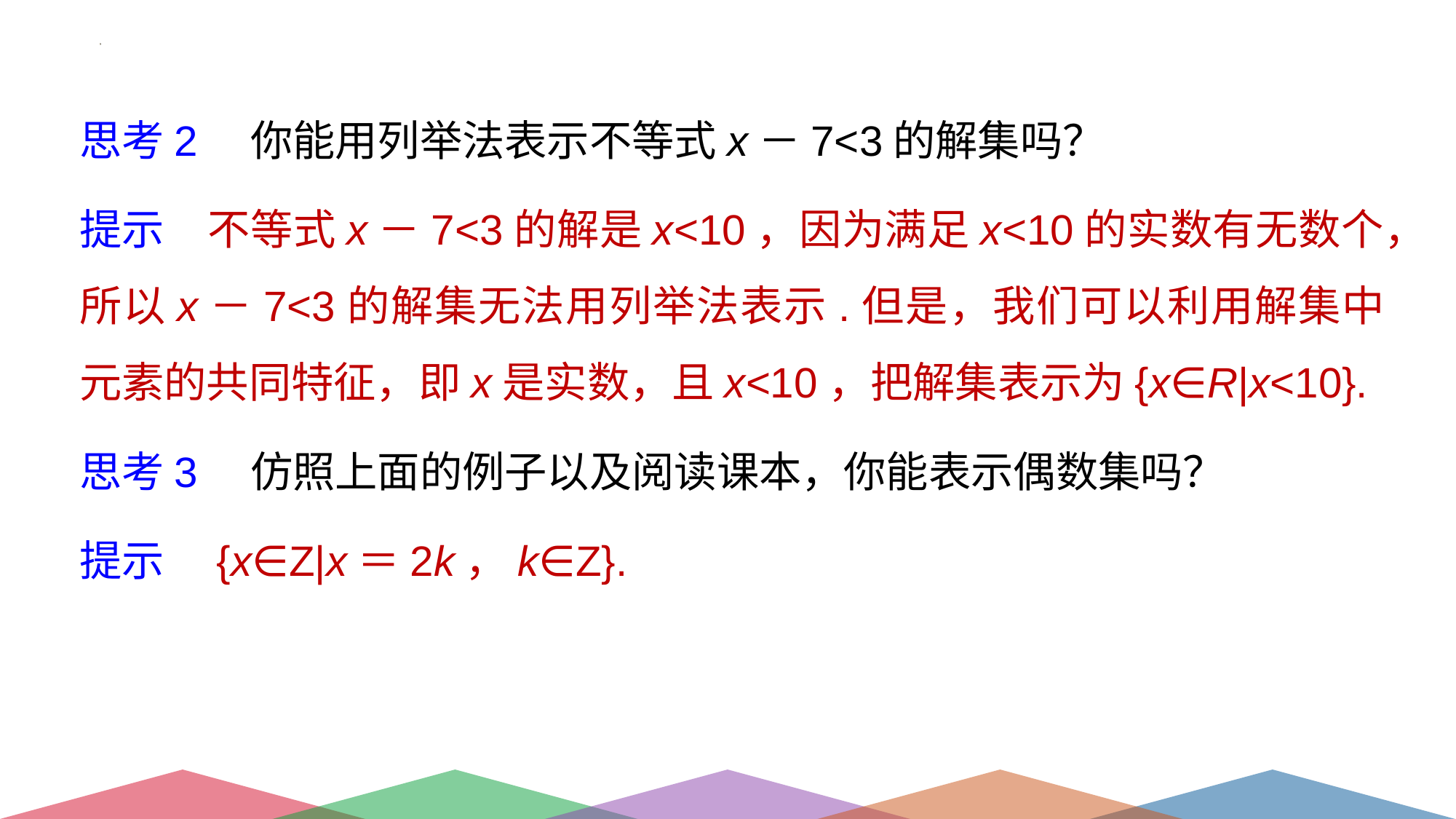

思考2　你能用列举法表示不等式x－7<3的解集吗？
提示　不等式x－7<3的解是x<10，因为满足x<10的实数有无数个，所以x－7<3的解集无法用列举法表示.但是，我们可以利用解集中元素的共同特征，即x是实数，且x<10，把解集表示为{x∈R|x<10}.
思考3　仿照上面的例子以及阅读课本，你能表示偶数集吗？
提示　{x∈Z|x＝2k，k∈Z}.